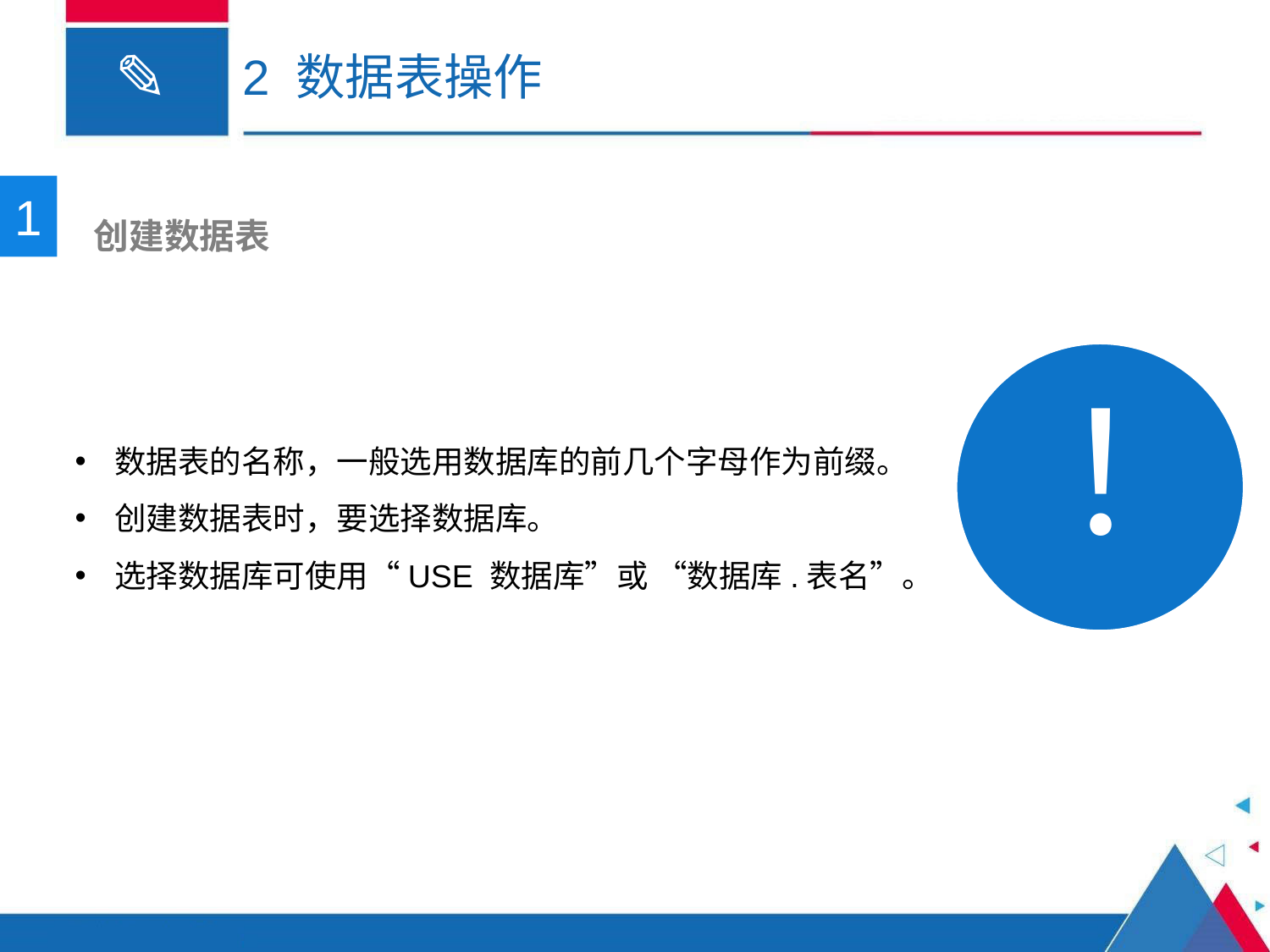

# 2 数据表操作

1
  创建数据表

！
数据表的名称，一般选用数据库的前几个字母作为前缀。
创建数据表时，要选择数据库。
选择数据库可使用“USE 数据库”或 “数据库.表名”。